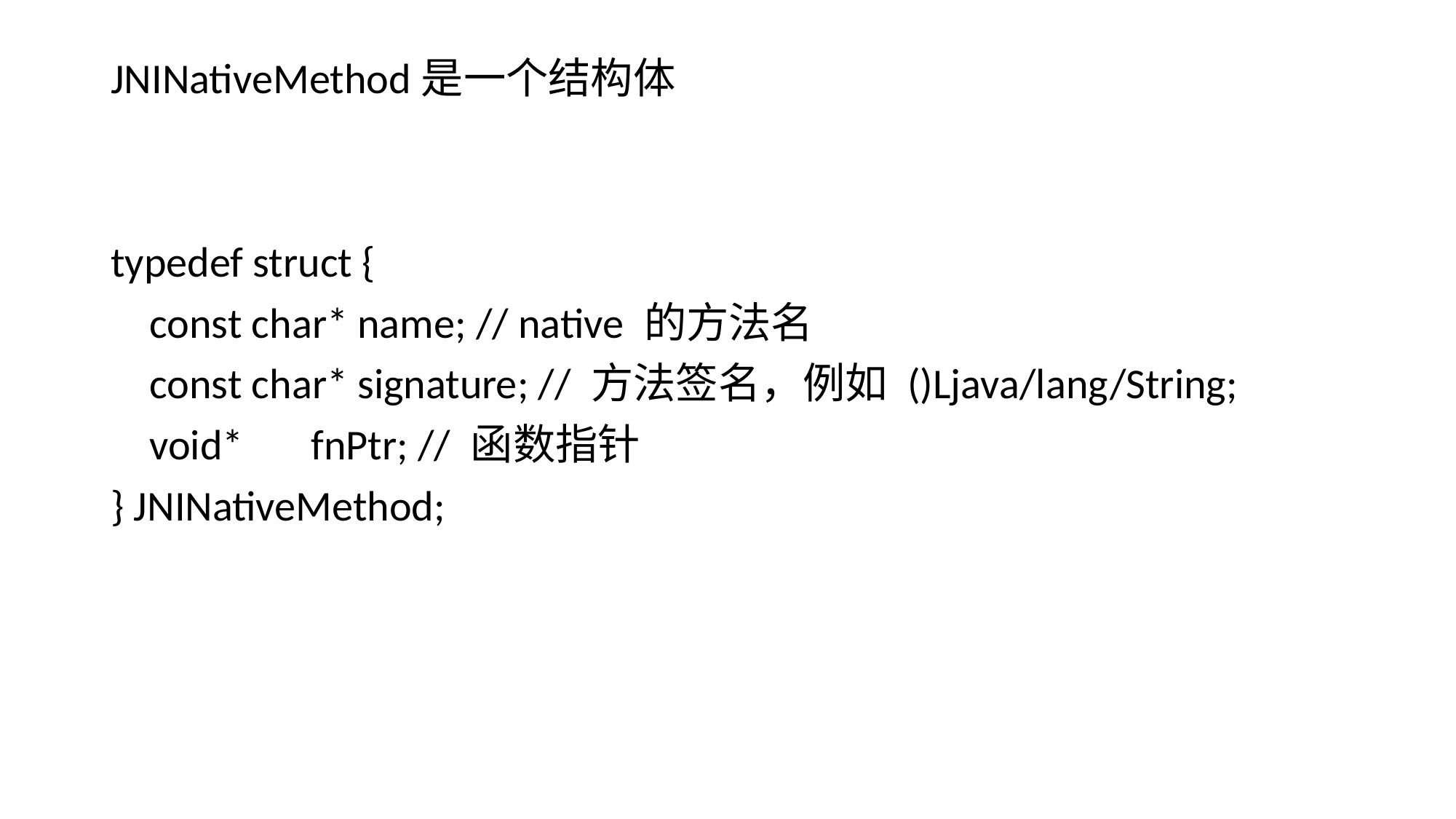

JNINativeMethod是一个结构体

typedef struct {
    const char* name; // native 的方法名
    const char* signature; // 方法签名，例如 ()Ljava/lang/String;
    void*       fnPtr; // 函数指针
} JNINativeMethod;